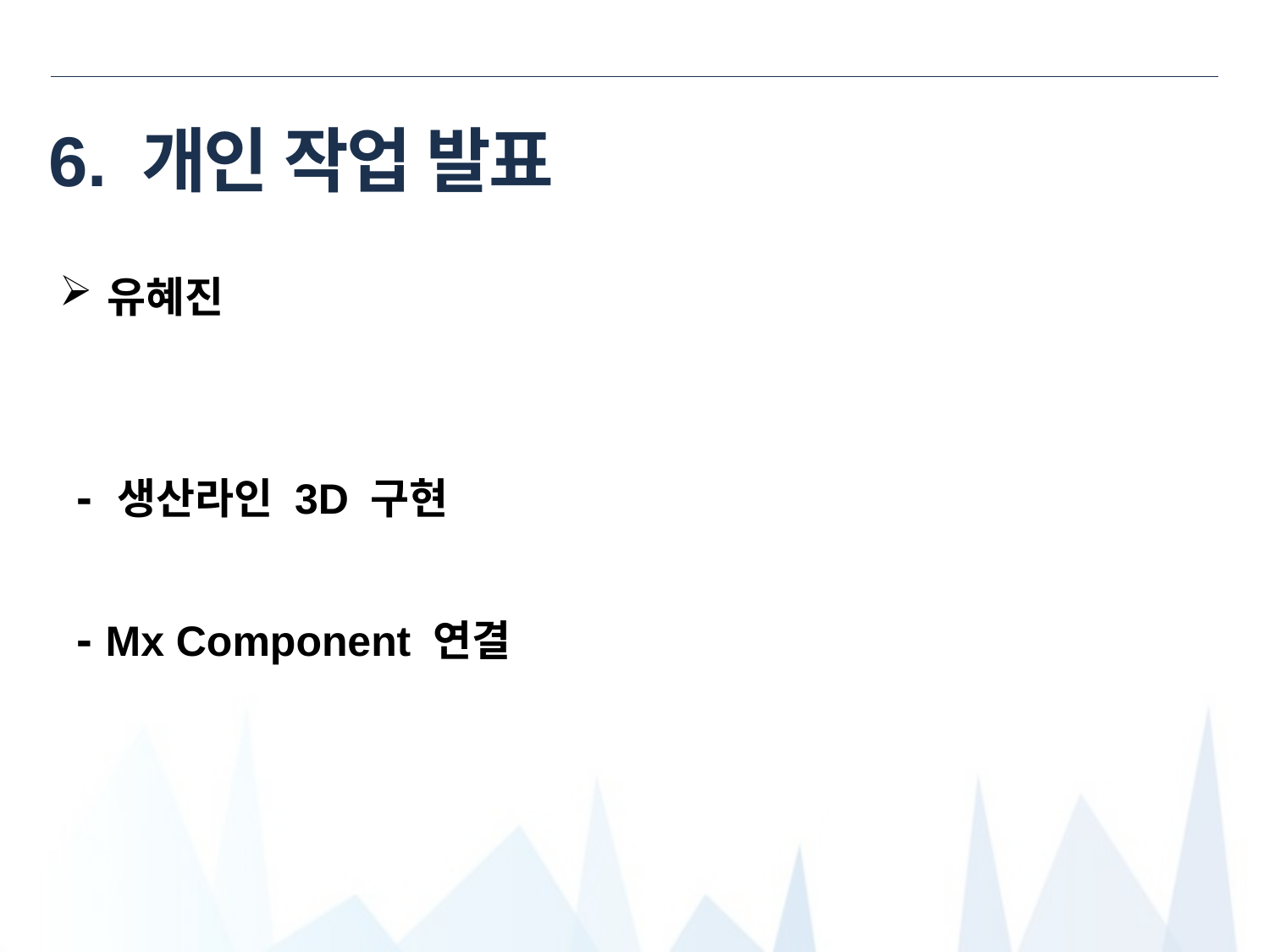

# 6. 개인 작업 발표
유혜진
- 생산라인 3D 구현

- Mx Component 연결